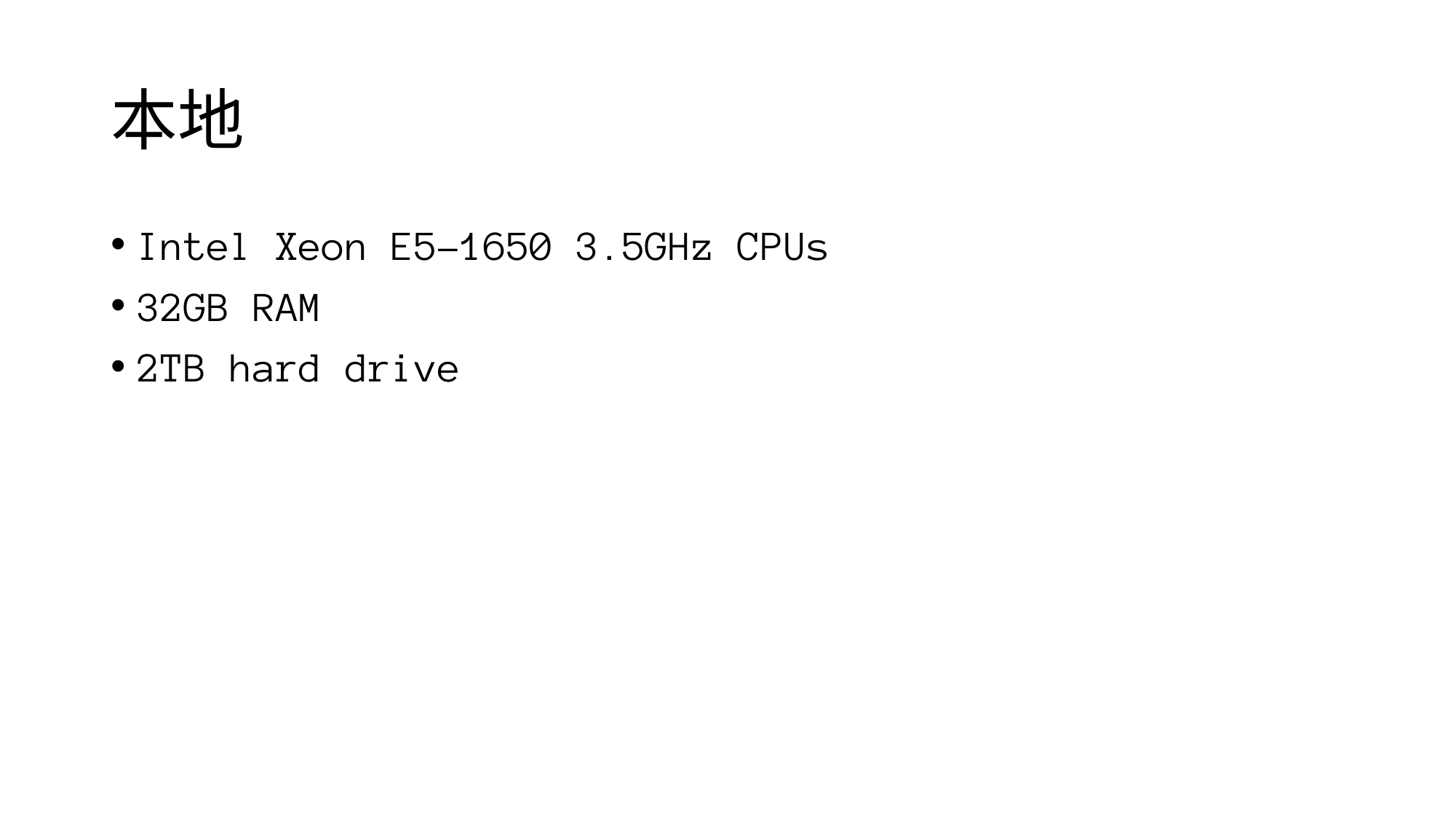

# 本地
Intel Xeon E5-1650 3.5GHz CPUs
32GB RAM
2TB hard drive